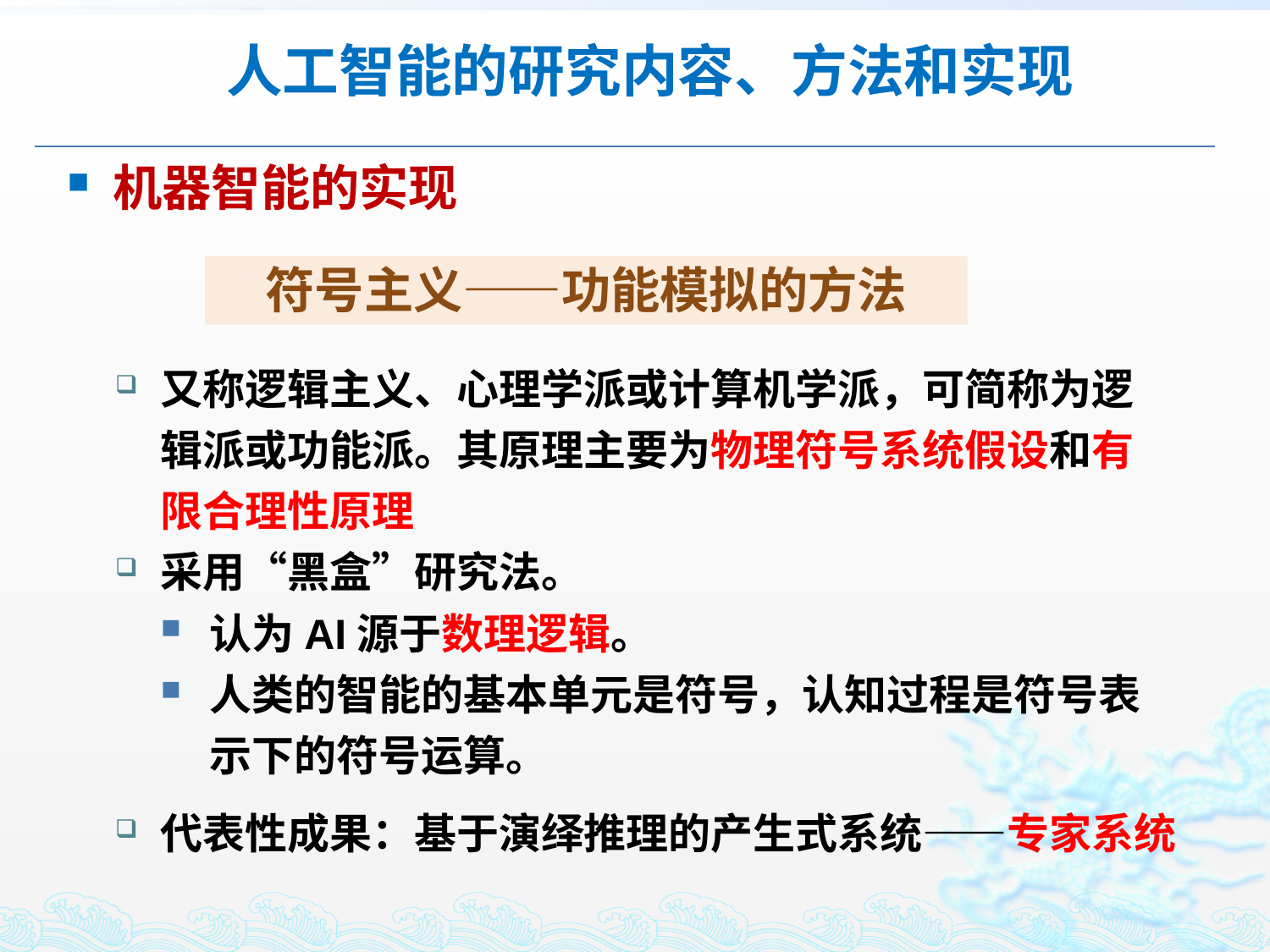

人工智能的研究内容、方法和实现
 机器智能的实现
符号主义——功能模拟的方法
又称逻辑主义、心理学派或计算机学派，可简称为逻辑派或功能派。其原理主要为物理符号系统假设和有限合理性原理
采用“黑盒”研究法。
认为AI源于数理逻辑。
人类的智能的基本单元是符号，认知过程是符号表示下的符号运算。

代表性成果：基于演绎推理的产生式系统——专家系统